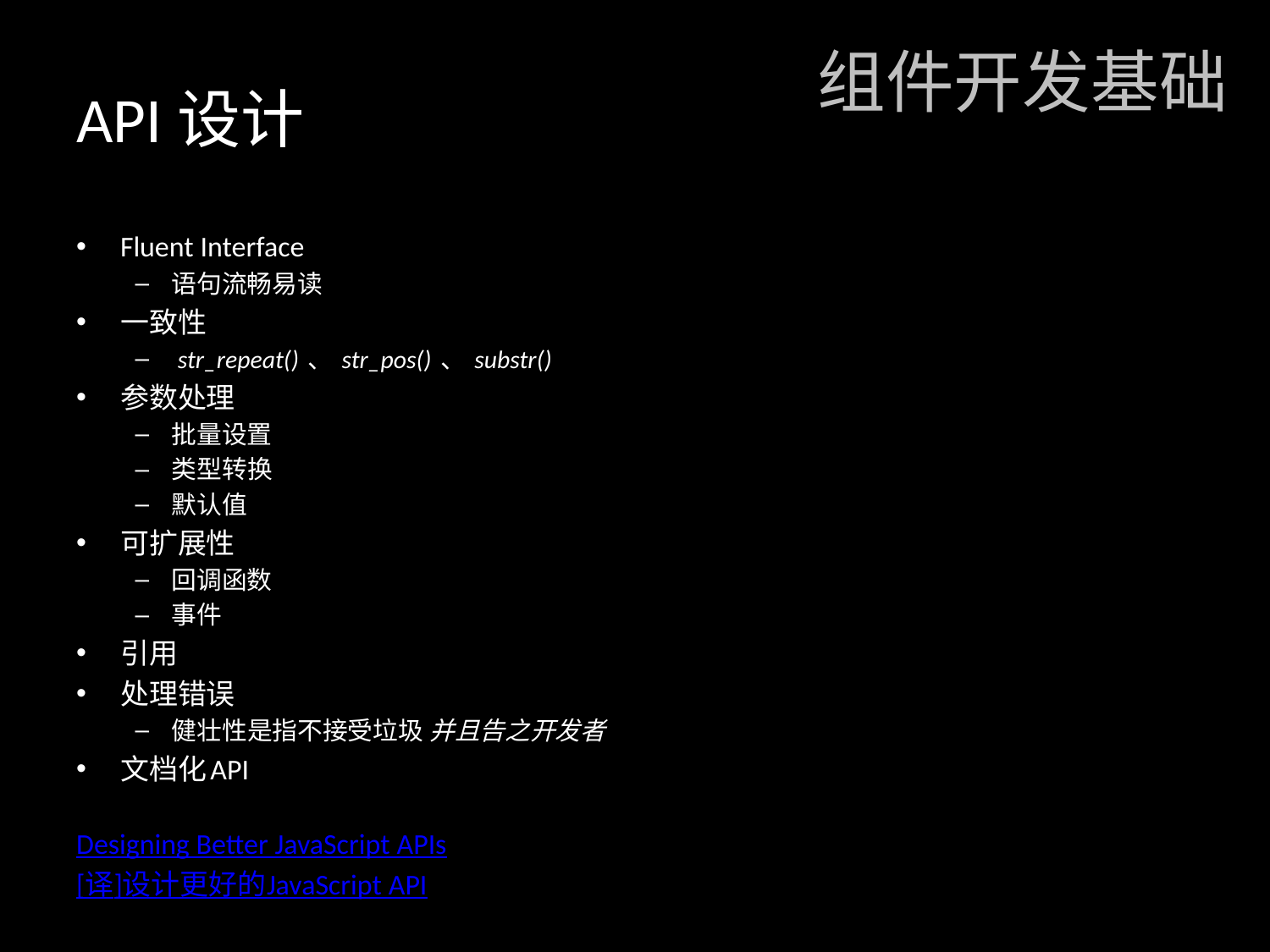

组件开发基础
# API设计
Fluent Interface
语句流畅易读
一致性
 str_repeat() 、 str_pos() 、 substr()
参数处理
批量设置
类型转换
默认值
可扩展性
回调函数
事件
引用
处理错误
健壮性是指不接受垃圾 并且告之开发者
文档化API
Designing Better JavaScript APIs
[译]设计更好的JavaScript API